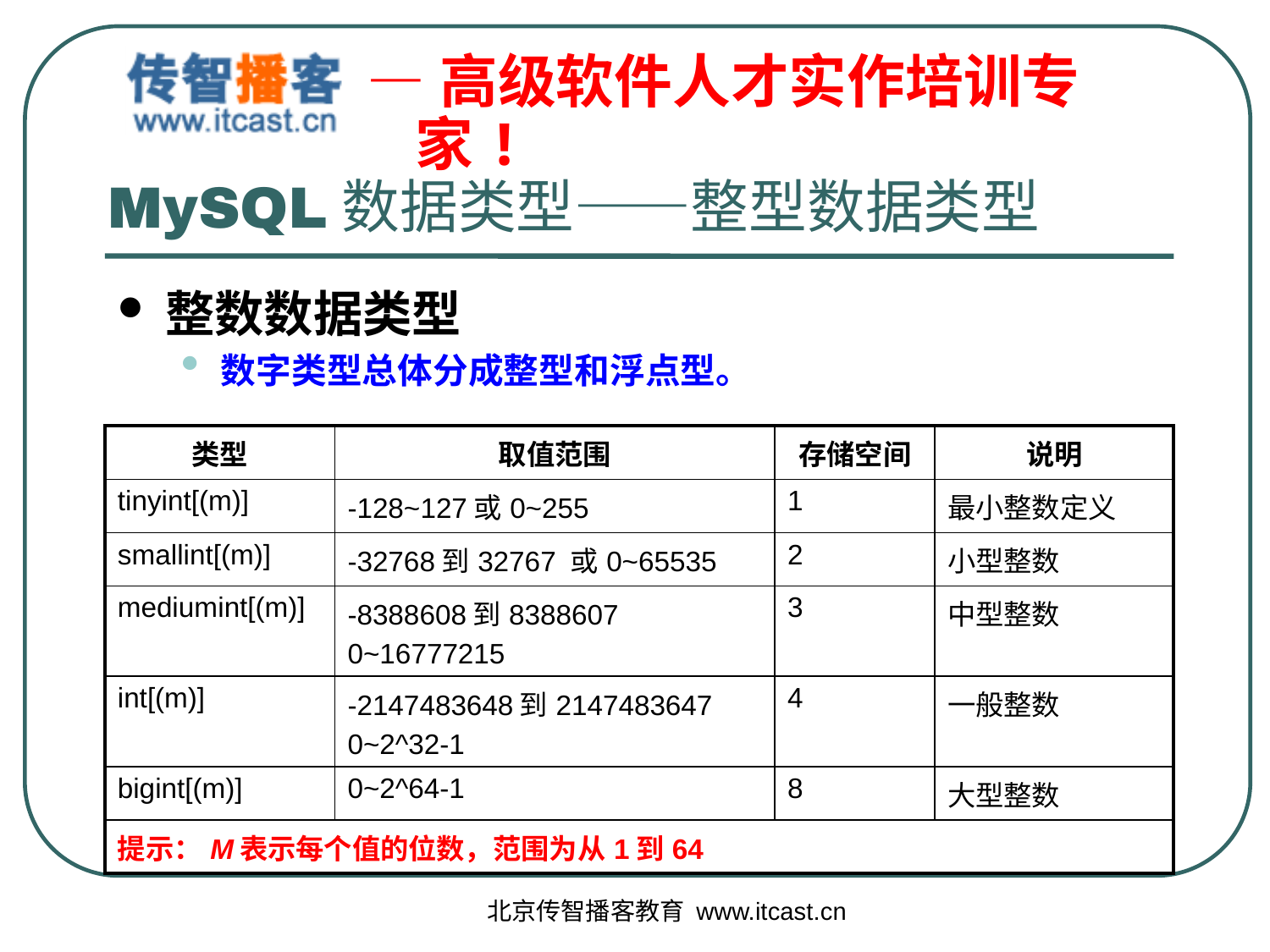

# MySQL数据类型——整型数据类型
整数数据类型
数字类型总体分成整型和浮点型。

| 类型 | 取值范围 | 存储空间 | 说明 |
| --- | --- | --- | --- |
| tinyint[(m)] | -128~127或0~255 | 1 | 最小整数定义 |
| smallint[(m)] | -32768到32767 或0~65535 | 2 | 小型整数 |
| mediumint[(m)] | -8388608到8388607 0~16777215 | 3 | 中型整数 |
| int[(m)] | -2147483648到2147483647 0~2^32-1 | 4 | 一般整数 |
| bigint[(m)] | 0~2^64-1 | 8 | 大型整数 |
| 提示：M表示每个值的位数，范围为从1到64 |  |  |  |